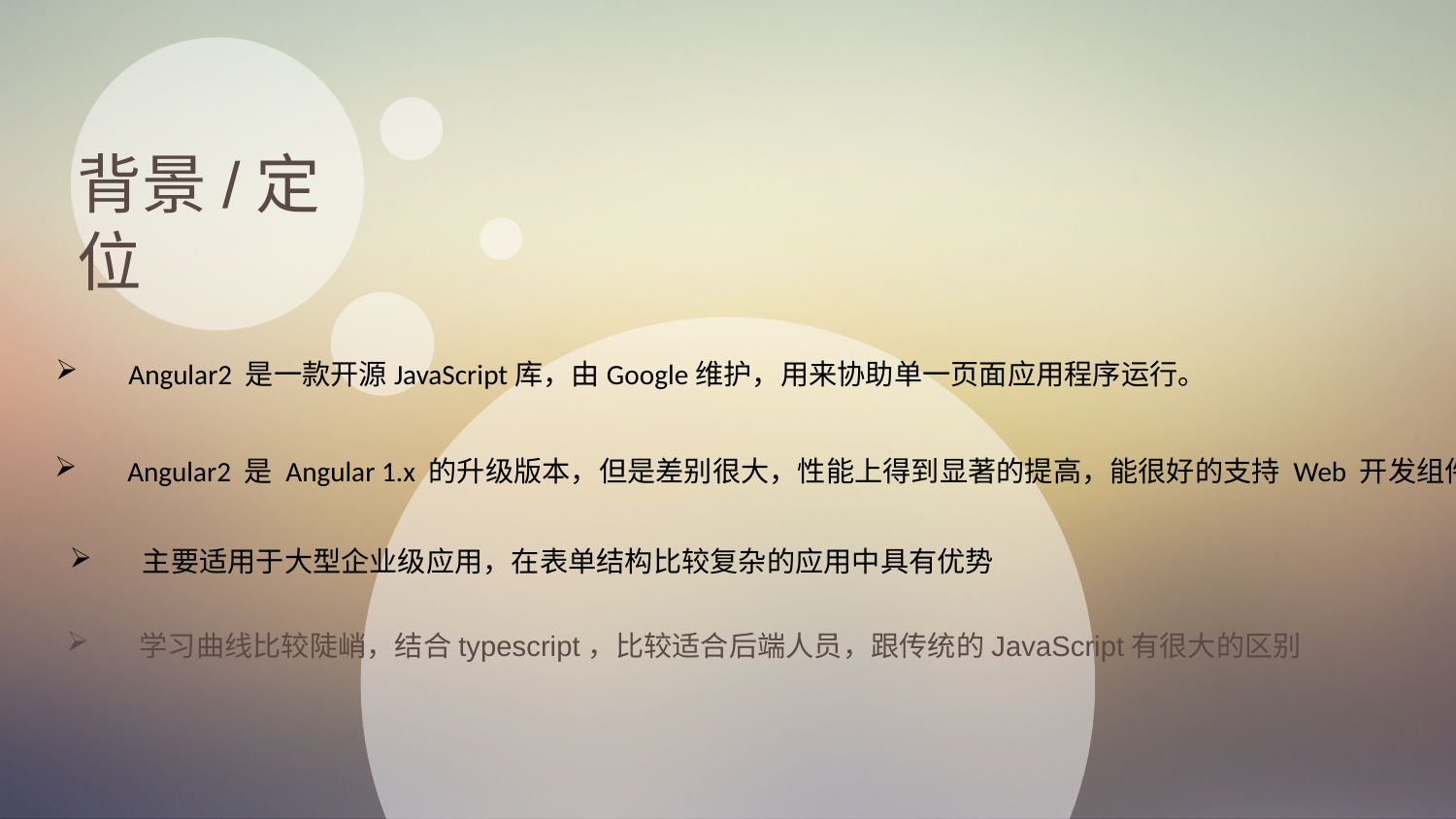

背景/定位

Angular2 是一款开源JavaScript库，由Google维护，用来协助单一页面应用程序运行。
Angular2 是 Angular 1.x 的升级版本，但是差别很大，性能上得到显著的提高，能很好的支持 Web 开发组件。
主要适用于大型企业级应用，在表单结构比较复杂的应用中具有优势
学习曲线比较陡峭，结合typescript，比较适合后端人员，跟传统的JavaScript有很大的区别